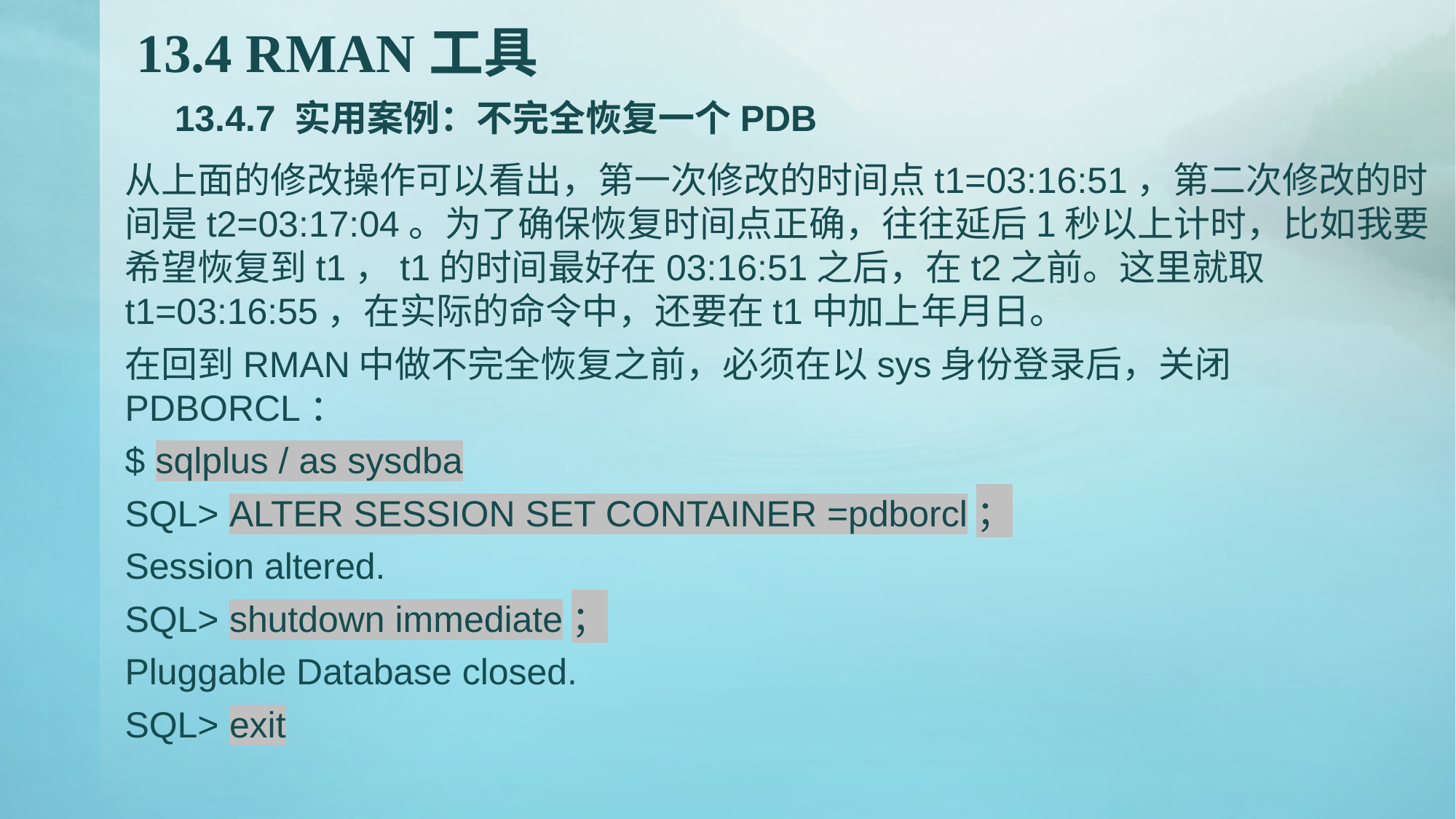

# 13.4 RMAN工具 13.4.7 实用案例：不完全恢复一个PDB
从上面的修改操作可以看出，第一次修改的时间点t1=03:16:51，第二次修改的时间是t2=03:17:04。为了确保恢复时间点正确，往往延后1秒以上计时，比如我要希望恢复到t1，t1的时间最好在03:16:51之后，在t2之前。这里就取t1=03:16:55，在实际的命令中，还要在t1中加上年月日。
在回到RMAN中做不完全恢复之前，必须在以sys身份登录后，关闭PDBORCL：
$ sqlplus / as sysdba
SQL> ALTER SESSION SET CONTAINER =pdborcl；
Session altered.
SQL> shutdown immediate；
Pluggable Database closed.
SQL> exit